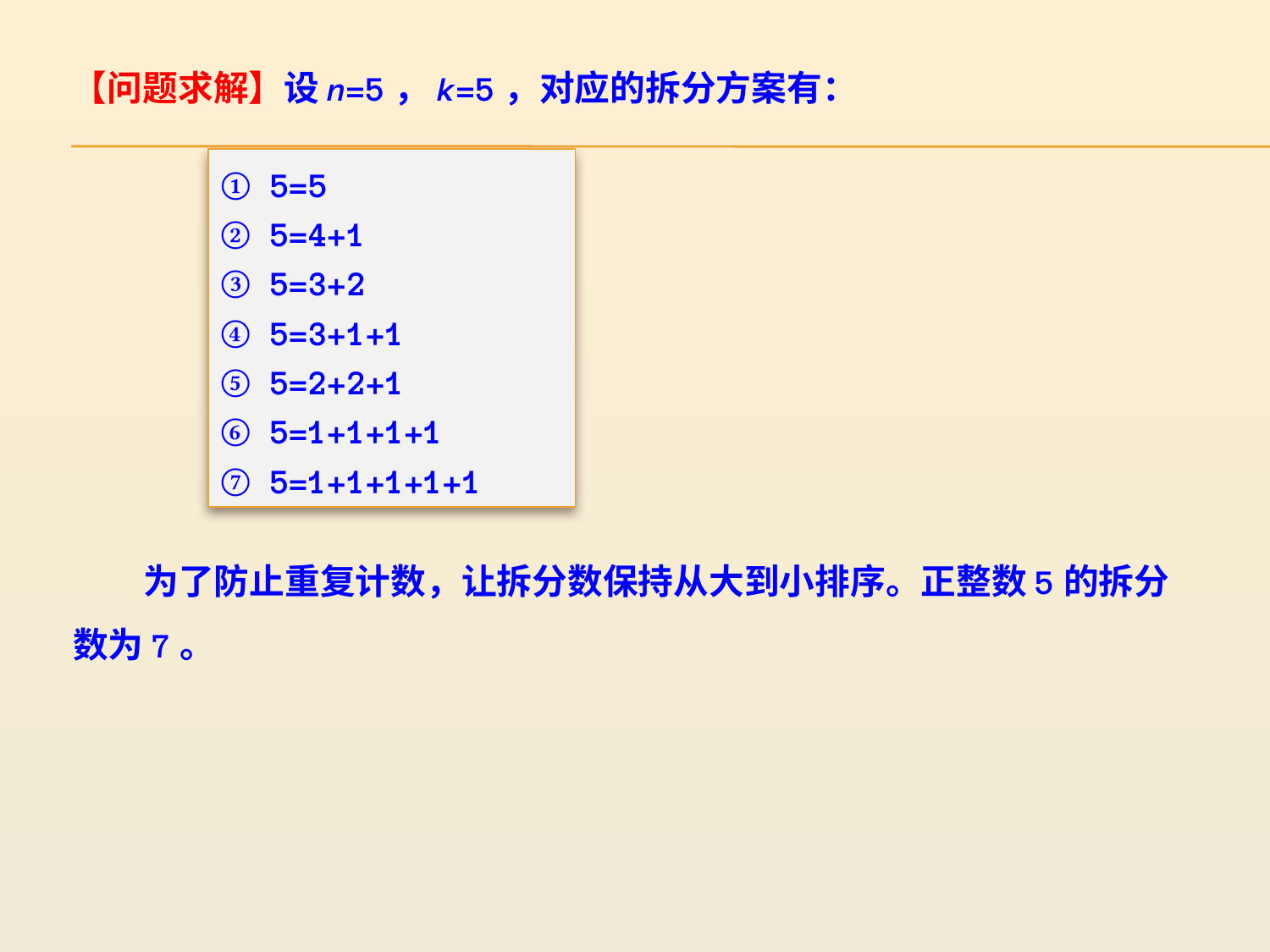

【问题求解】设n=5，k=5，对应的拆分方案有：
① 5=5
② 5=4+1
③ 5=3+2
④ 5=3+1+1
⑤ 5=2+2+1
⑥ 5=1+1+1+1
⑦ 5=1+1+1+1+1
　　为了防止重复计数，让拆分数保持从大到小排序。正整数5的拆分数为7。